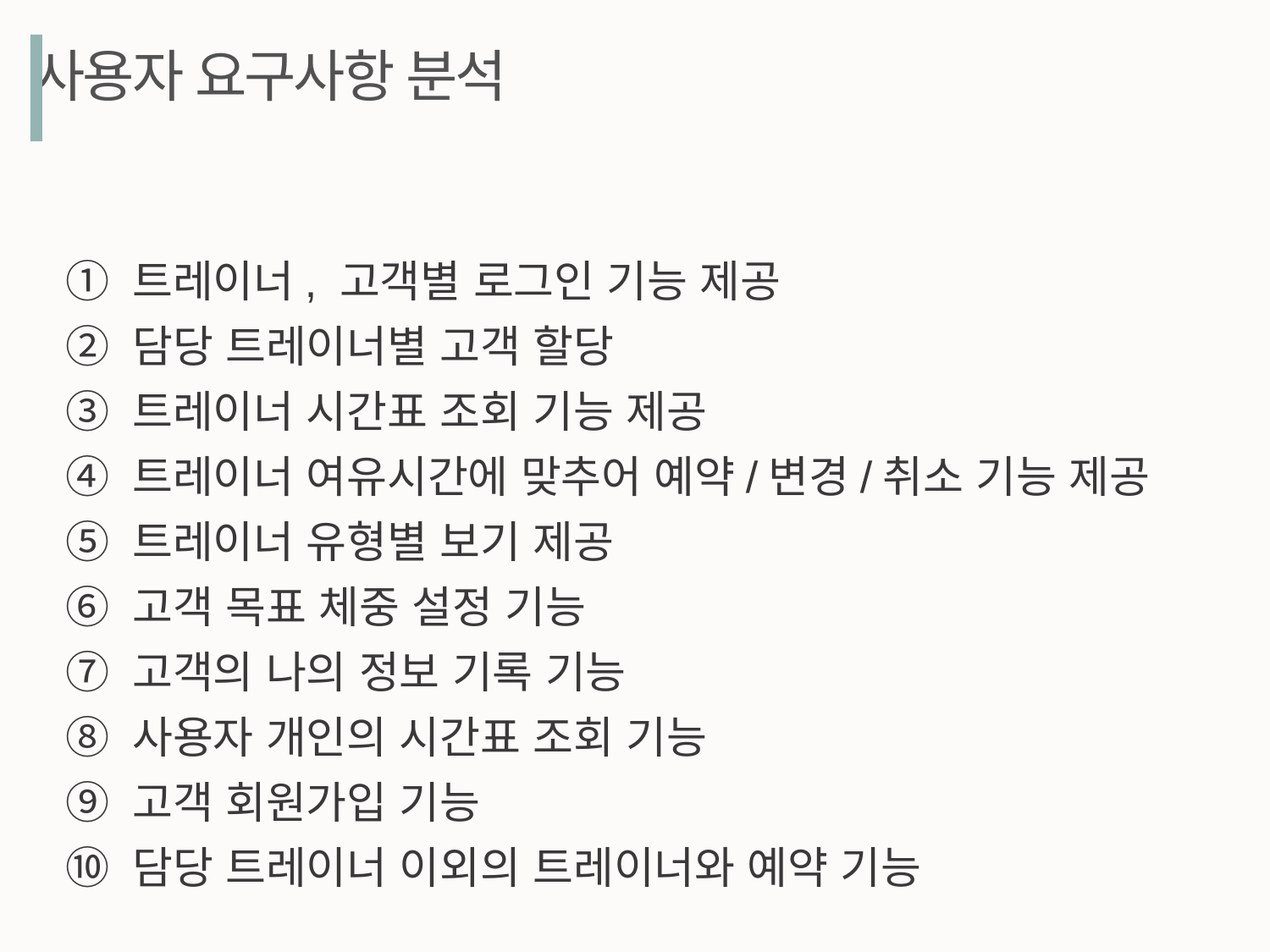

사용자 요구사항 분석
① 트레이너, 고객별 로그인 기능 제공
② 담당 트레이너별 고객 할당
③ 트레이너 시간표 조회 기능 제공
④ 트레이너 여유시간에 맞추어 예약/변경/취소 기능 제공
⑤ 트레이너 유형별 보기 제공
⑥ 고객 목표 체중 설정 기능
⑦ 고객의 나의 정보 기록 기능
⑧ 사용자 개인의 시간표 조회 기능
⑨ 고객 회원가입 기능
⑩ 담당 트레이너 이외의 트레이너와 예약 기능